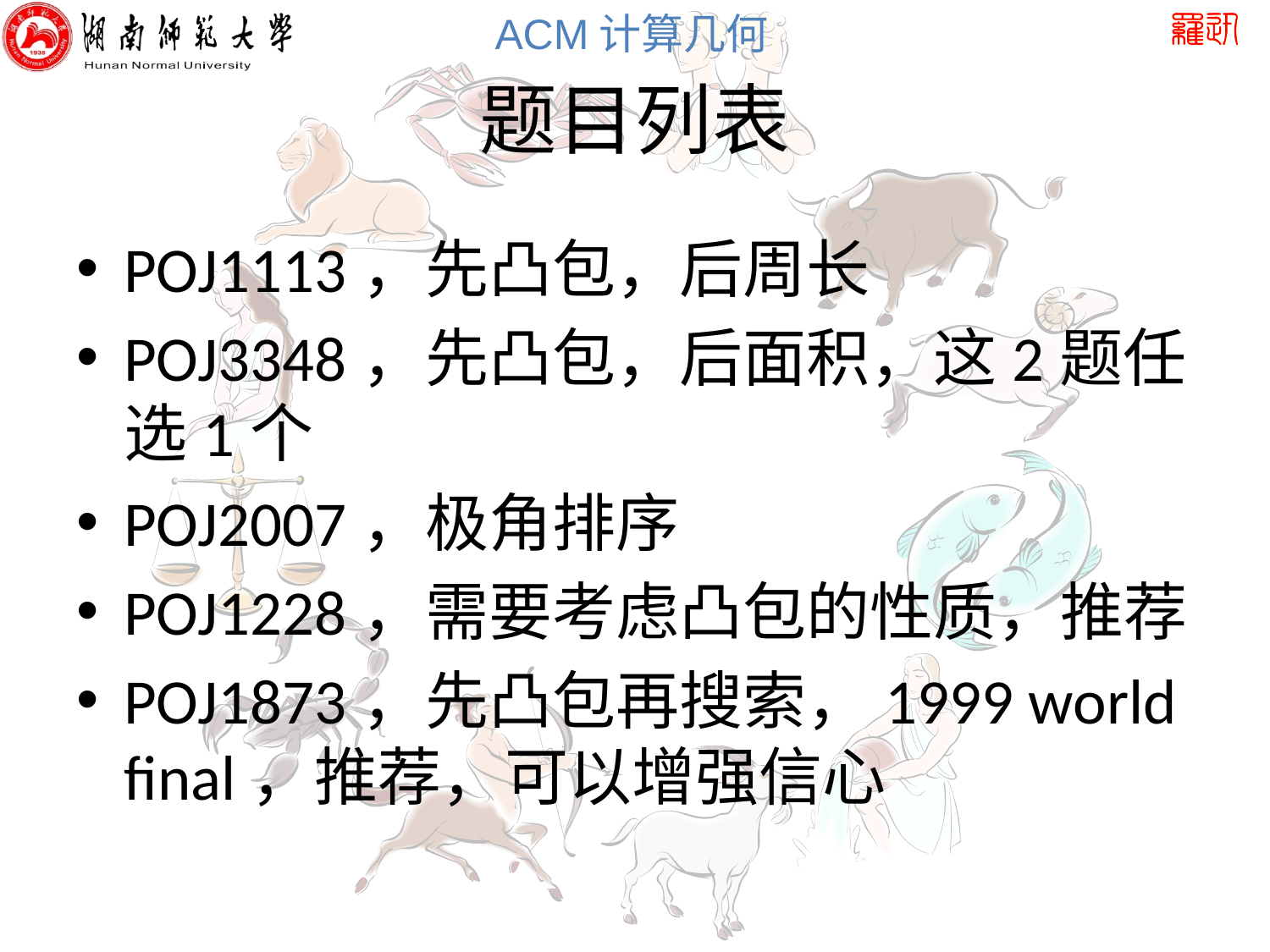

# 题目列表
POJ1113，先凸包，后周长
POJ3348，先凸包，后面积，这2题任选1个
POJ2007，极角排序
POJ1228，需要考虑凸包的性质，推荐
POJ1873，先凸包再搜索，1999 world final，推荐，可以增强信心